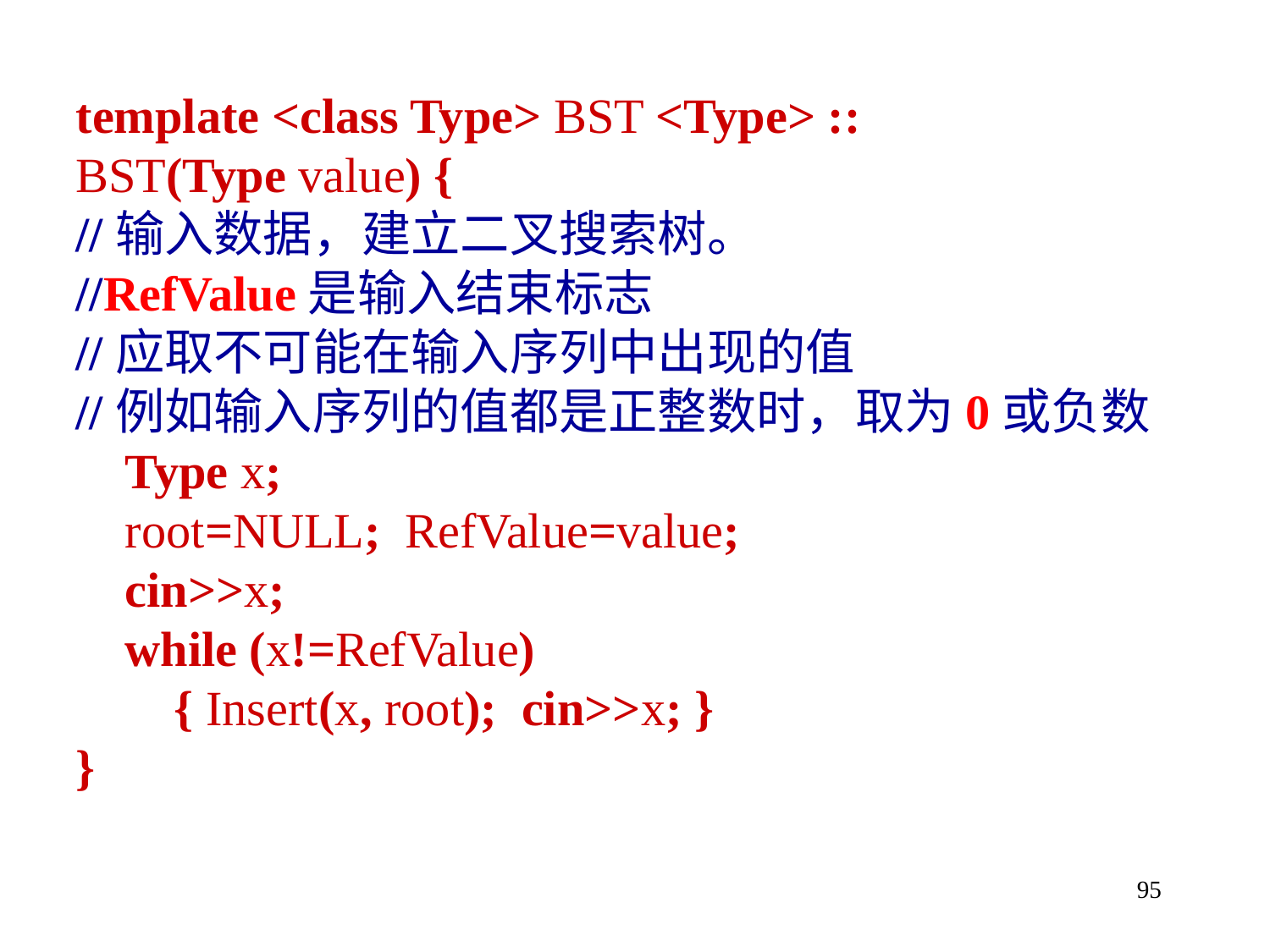

template <class Type> BST <Type> ::
BST(Type value) {
//输入数据，建立二叉搜索树。
//RefValue是输入结束标志
//应取不可能在输入序列中出现的值
//例如输入序列的值都是正整数时，取为0或负数
    Type x;
    root=NULL;  RefValue=value;
    cin>>x;
    while (x!=RefValue)
        { Insert(x, root);  cin>>x; }
}
95